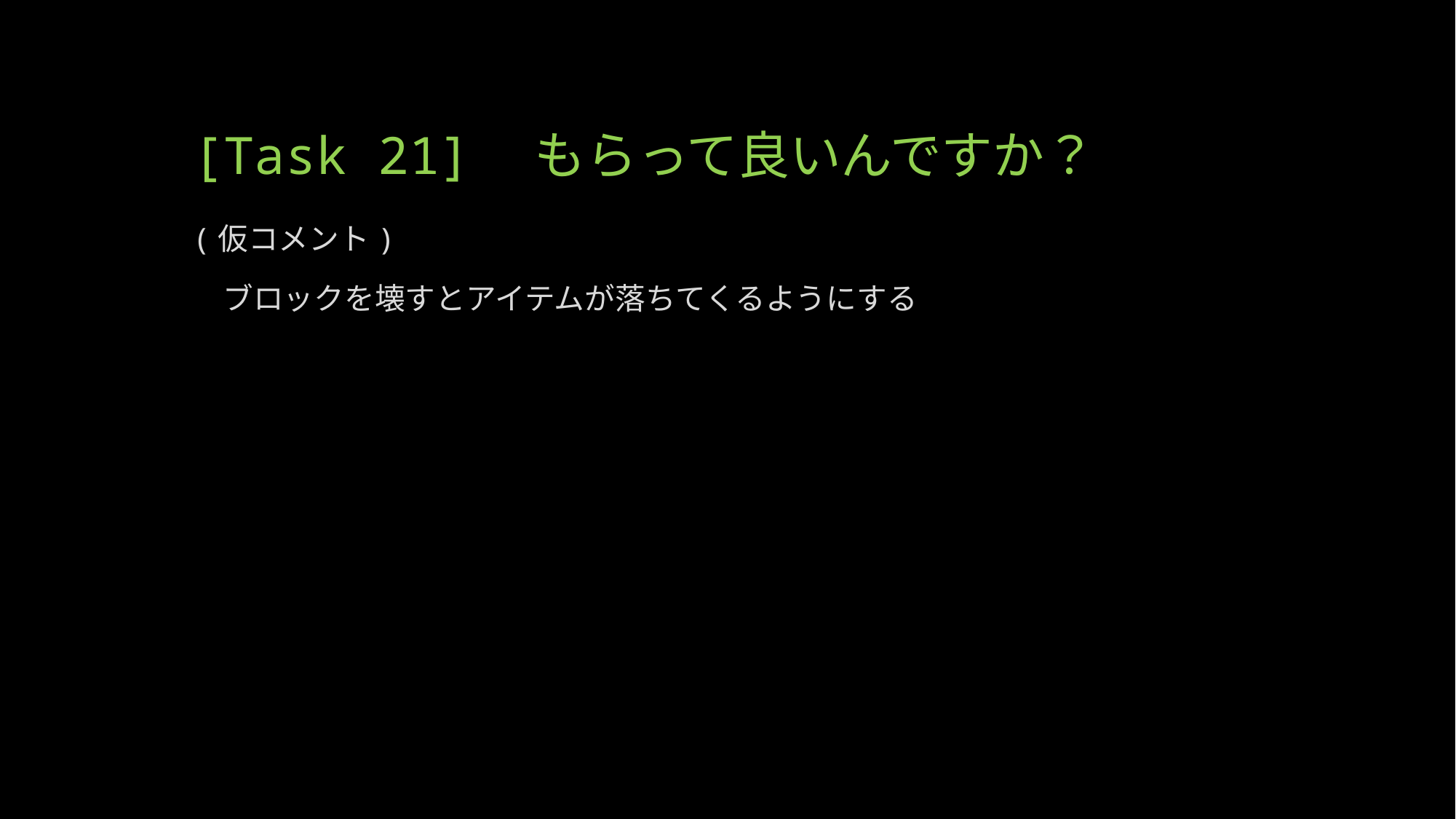

# [Task 21]　もらって良いんですか？
(仮コメント)
　ブロックを壊すとアイテムが落ちてくるようにする